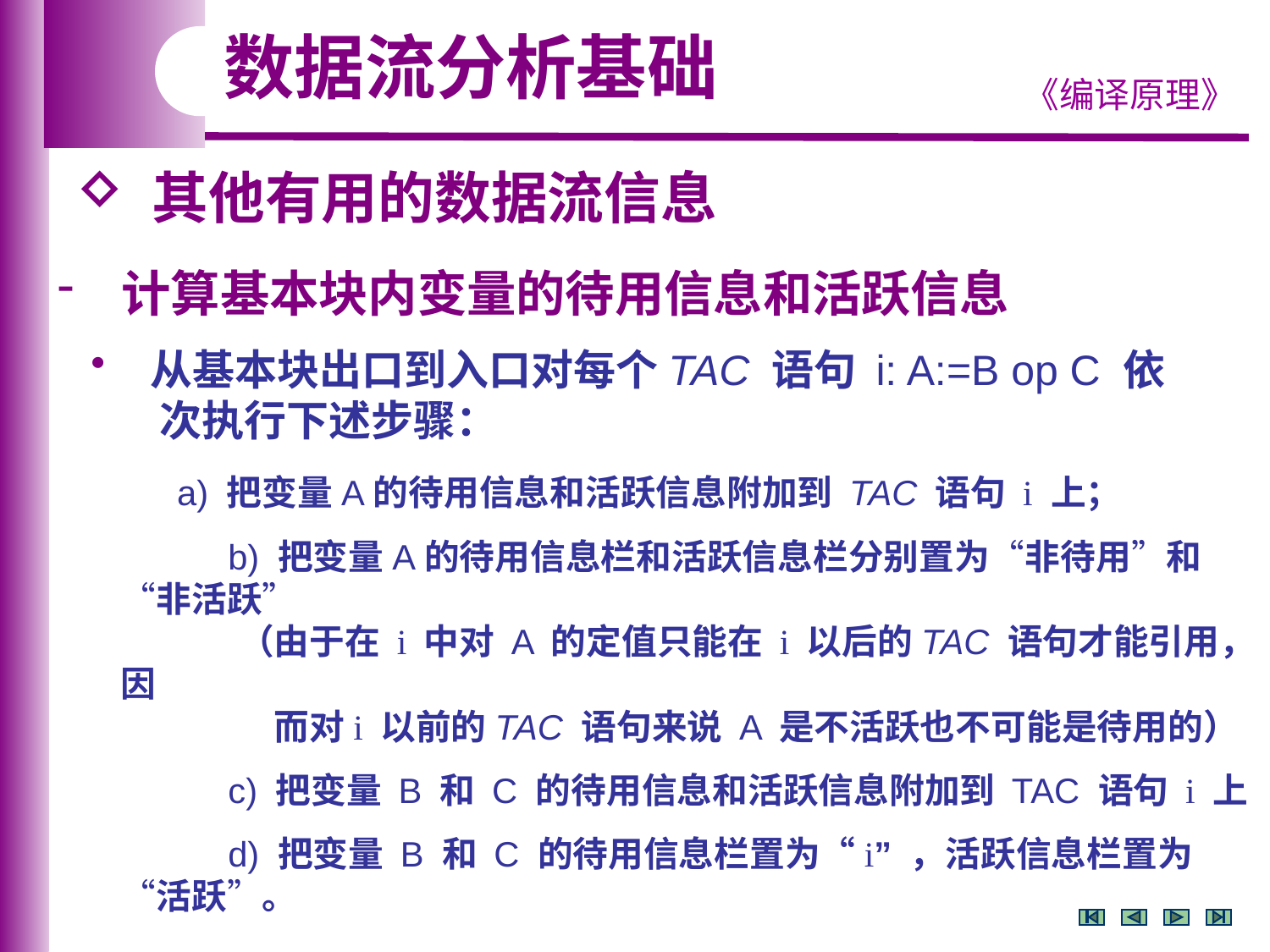

数据流分析基础
 其他有用的数据流信息
  计算基本块内变量的待用信息和活跃信息

  从基本块出口到入口对每个TAC 语句 i: A:=B op C 依
   次执行下述步骤：

     a) 把变量A的待用信息和活跃信息附加到 TAC 语句 i 上；

           b) 把变量A的待用信息栏和活跃信息栏分别置为“非待用”和“非活跃”
              （由于在 i 中对 A 的定值只能在 i 以后的TAC 语句才能引用，因
                  而对i 以前的TAC 语句来说 A 是不活跃也不可能是待用的）

           c) 把变量 B 和 C 的待用信息和活跃信息附加到 TAC 语句 i 上

           d) 把变量 B 和 C 的待用信息栏置为“i” ，活跃信息栏置为 “活跃”。

          注：以上a), b), c), d）的次序不能颠倒。